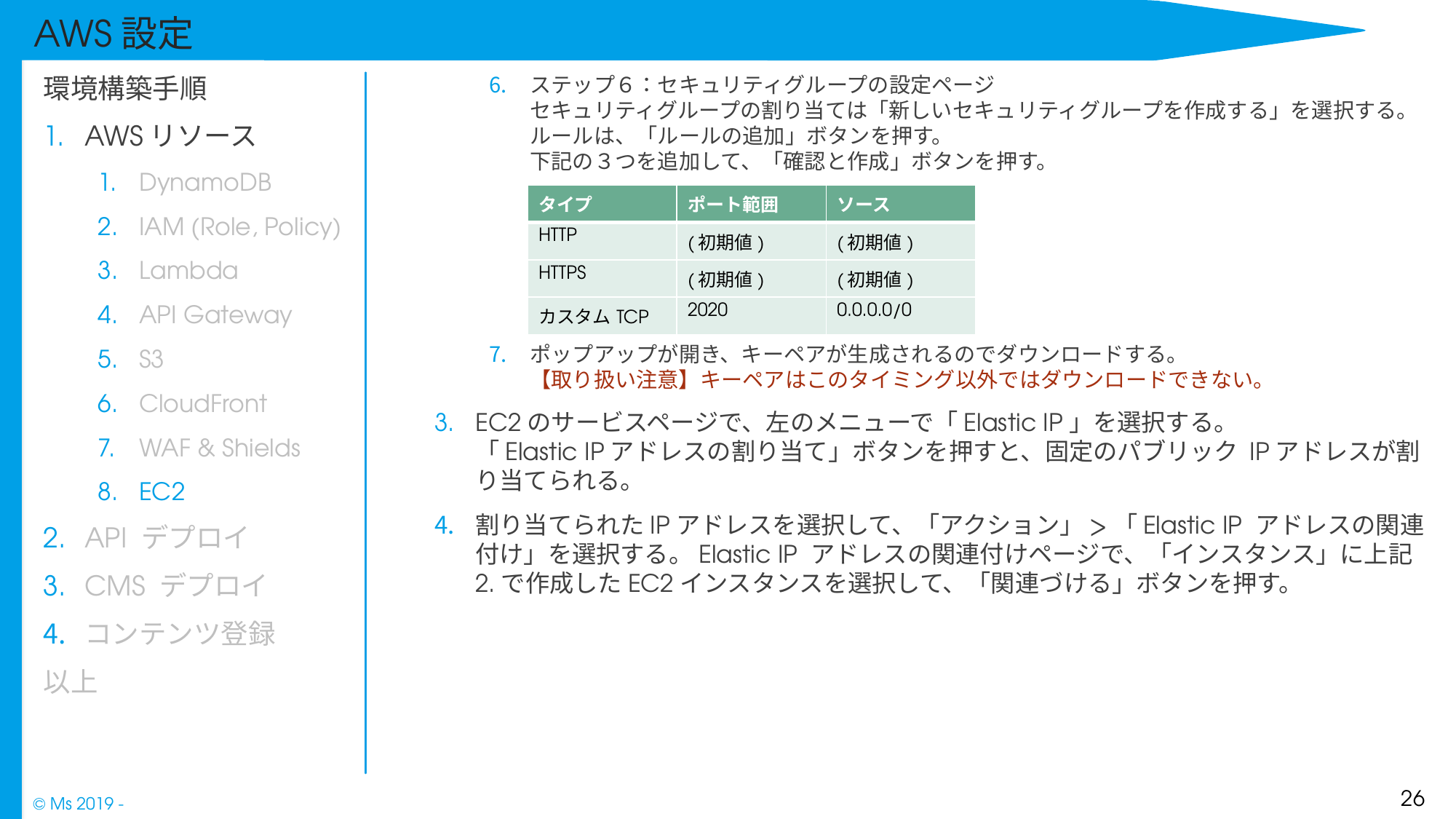

# AWS設定
環境構築手順
AWSリソース
DynamoDB
IAM (Role, Policy)
Lambda
API Gateway
S3
CloudFront
WAF & Shields
EC2
API デプロイ
CMS デプロイ
コンテンツ登録
以上
ステップ６：セキュリティグループの設定ページ
セキュリティグループの割り当ては「新しいセキュリティグループを作成する」を選択する。
ルールは、「ルールの追加」ボタンを押す。
下記の３つを追加して、「確認と作成」ボタンを押す。
ポップアップが開き、キーペアが生成されるのでダウンロードする。
【取り扱い注意】キーペアはこのタイミング以外ではダウンロードできない。
EC2のサービスページで、左のメニューで「Elastic IP」を選択する。
「Elastic IPアドレスの割り当て」ボタンを押すと、固定のパブリック IPアドレスが割り当てられる。
割り当てられたIPアドレスを選択して、「アクション」>「Elastic IP アドレスの関連付け」を選択する。Elastic IP アドレスの関連付けページで、「インスタンス」に上記2.で作成したEC2インスタンスを選択して、「関連づける」ボタンを押す。
| タイプ | ポート範囲 | ソース |
| --- | --- | --- |
| HTTP | (初期値) | (初期値) |
| HTTPS | (初期値) | (初期値) |
| カスタムTCP | 2020 | 0.0.0.0/0 |
26